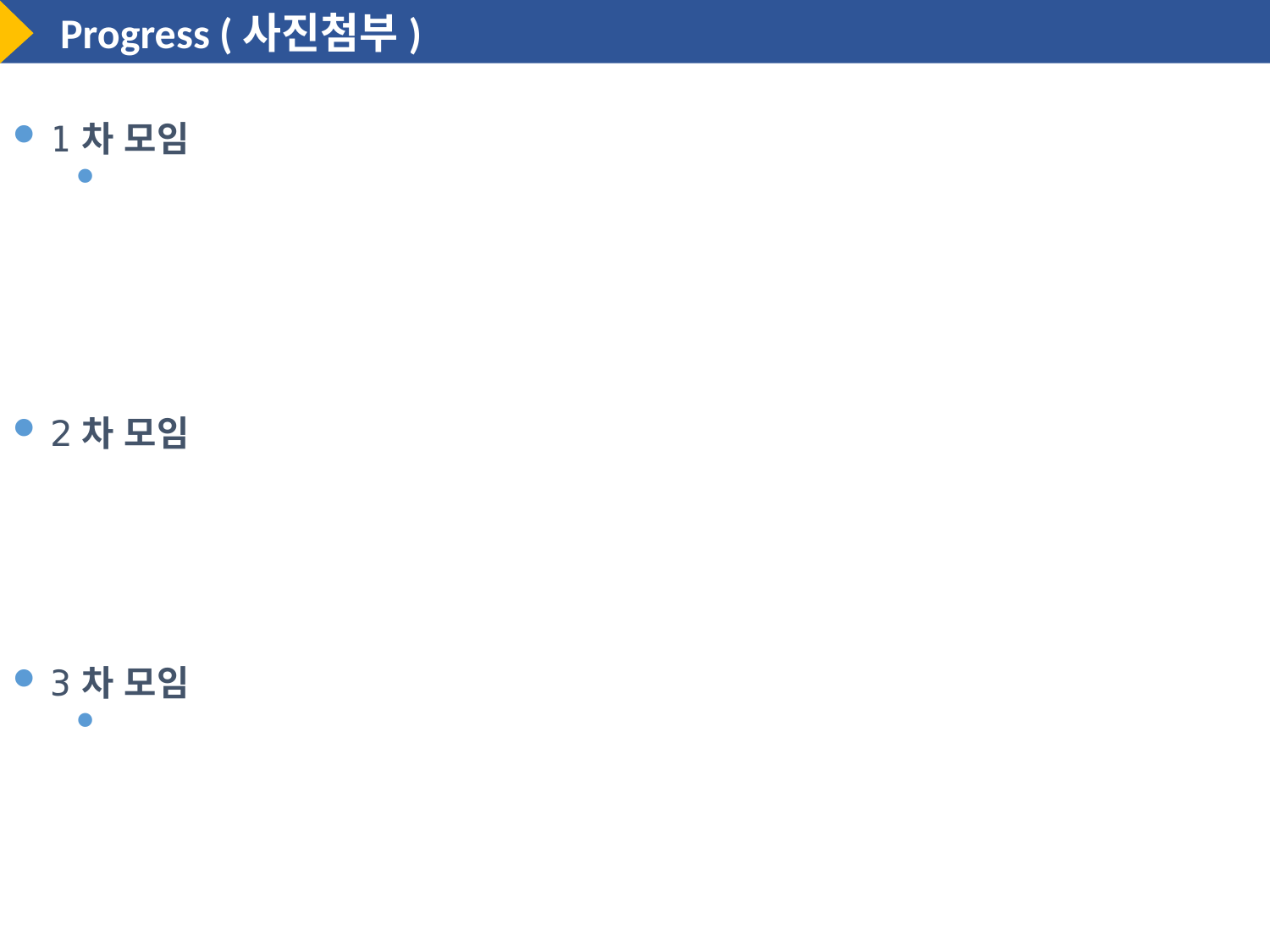

Progress (사진첨부)

1차 모임

2차 모임

3차 모임